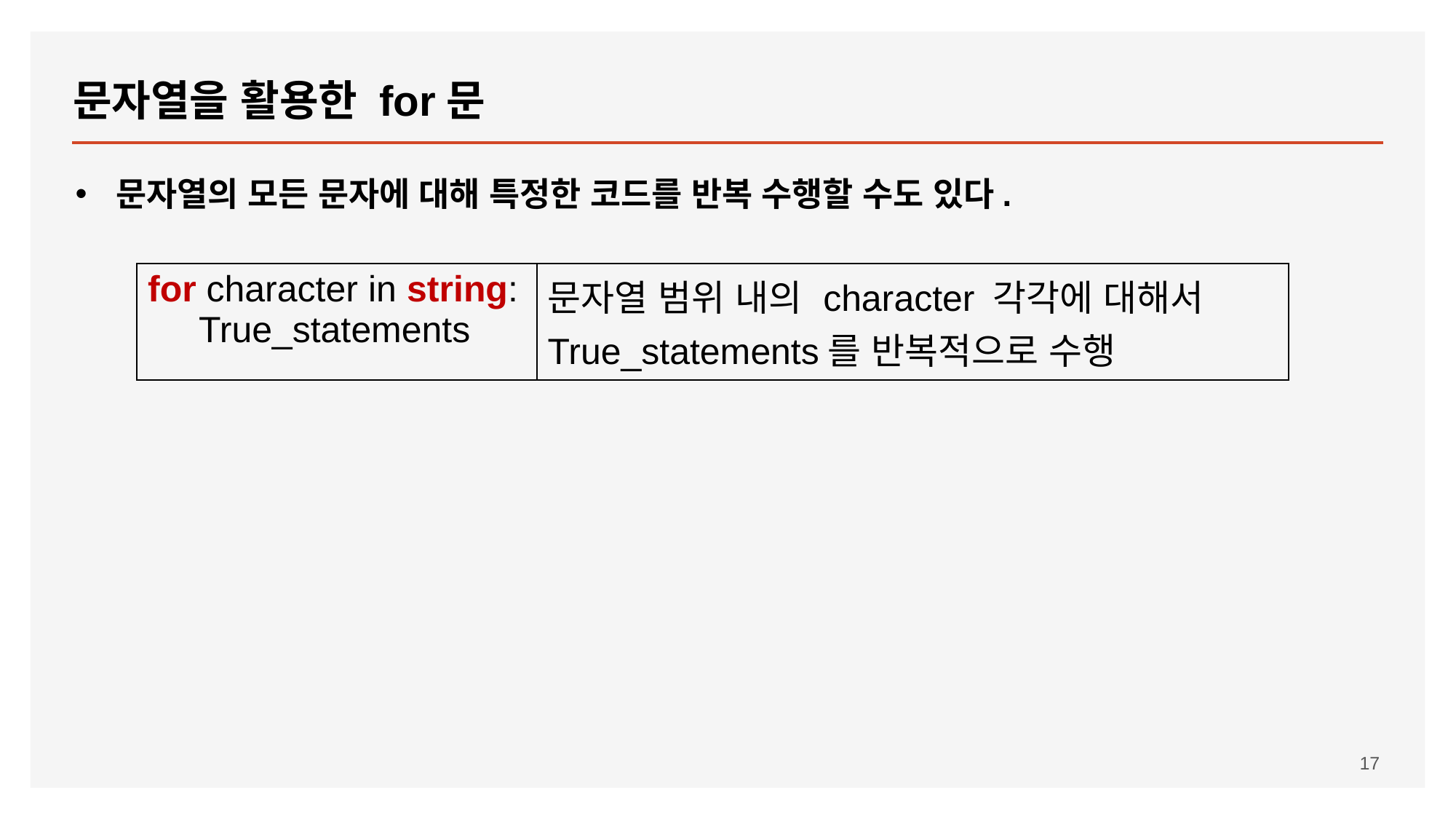

# 문자열을 활용한 for문
문자열의 모든 문자에 대해 특정한 코드를 반복 수행할 수도 있다.

| for character in string: True\_statements | 문자열 범위 내의 character 각각에 대해서 True\_statements를 반복적으로 수행 |
| --- | --- |
17